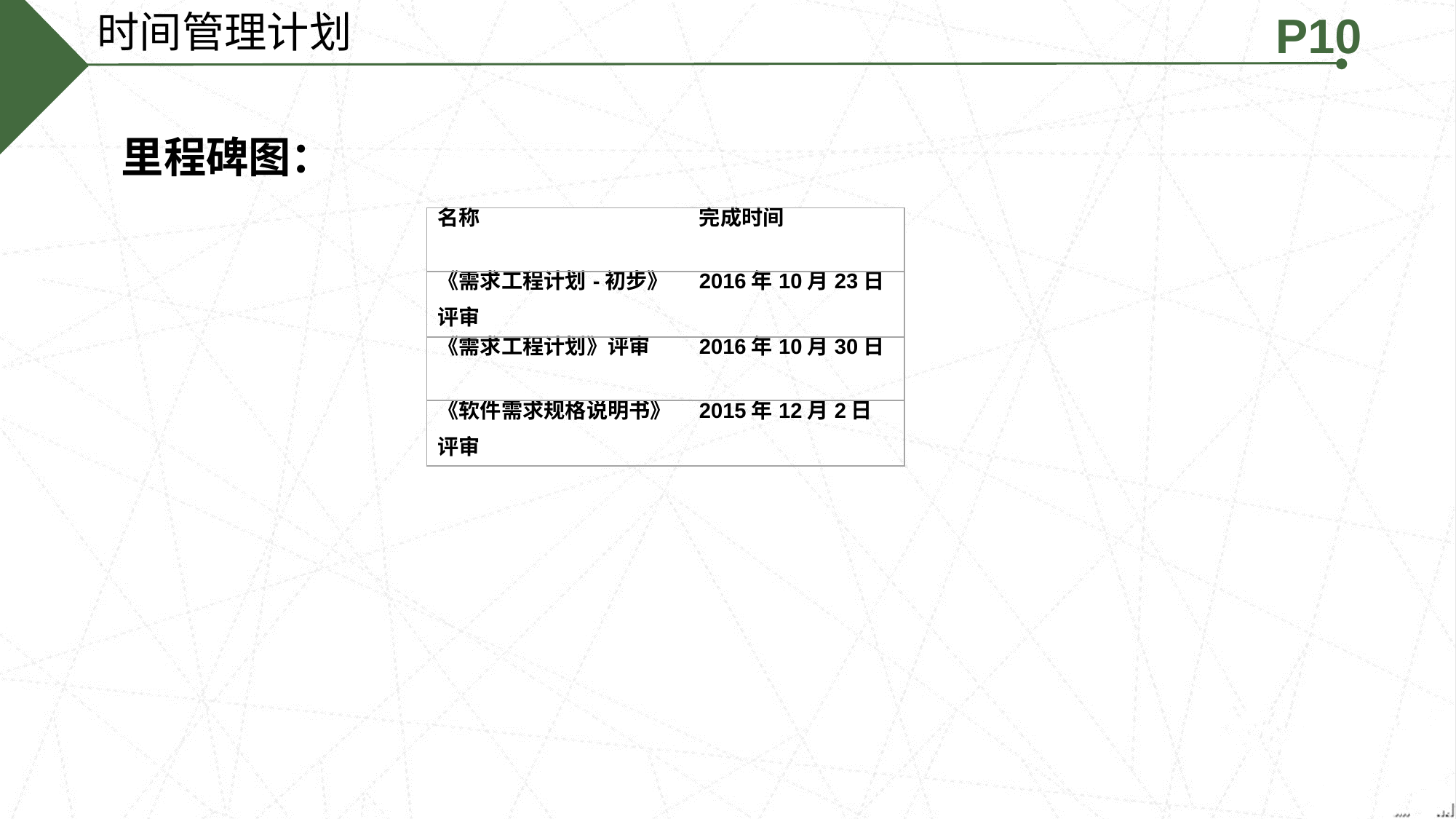

时间管理计划
P10

里程碑图：

| 名称 | 完成时间 |
| --- | --- |
| 《需求工程计划-初步》 评审 | 2016年10月23日 |
| 《需求工程计划》评审 | 2016年10月30日 |
| 《软件需求规格说明书》 评审 | 2015年12月2日 |